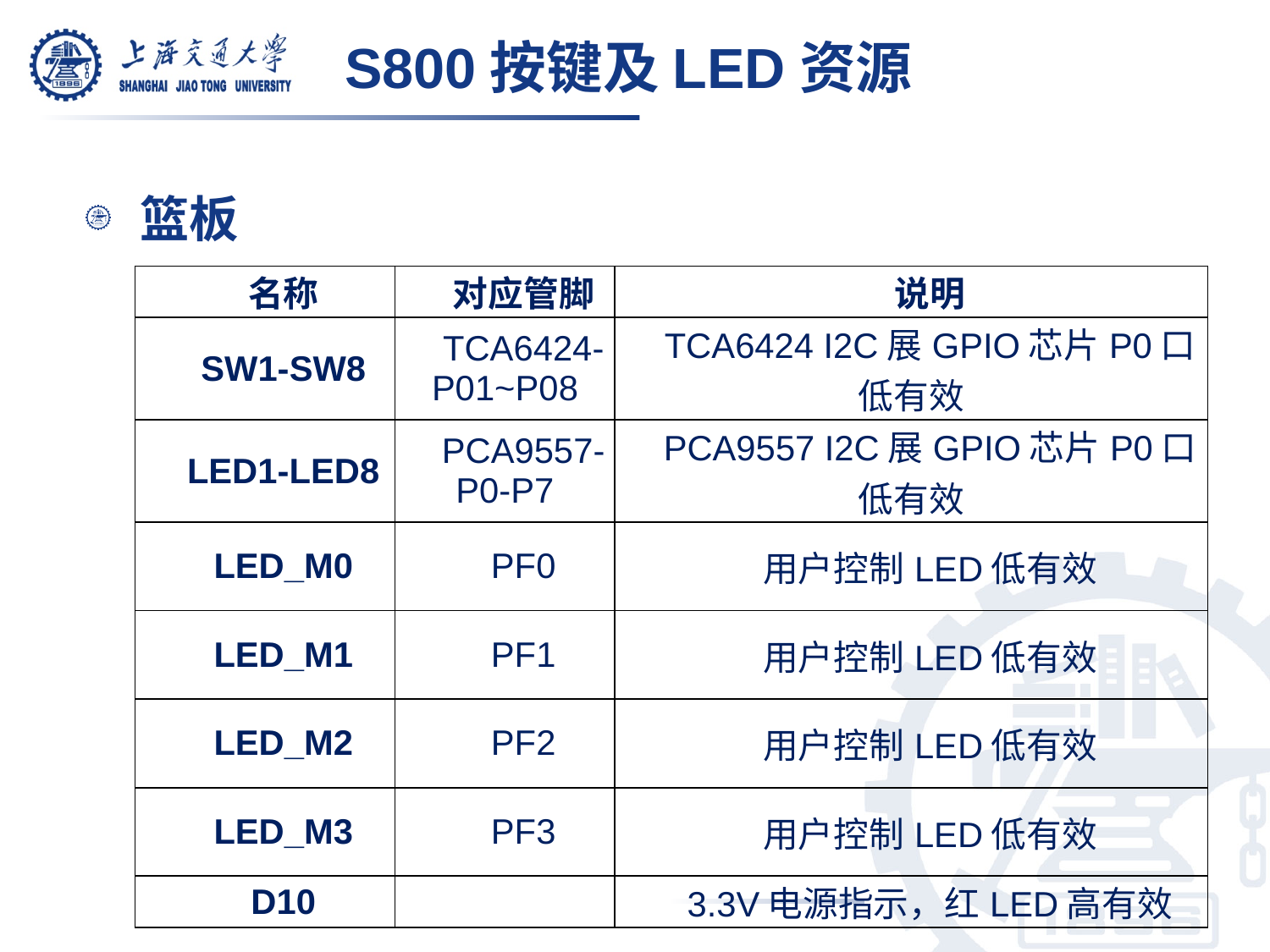

# S800按键及LED资源
篮板
| 名称 | 对应管脚 | 说明 |
| --- | --- | --- |
| SW1-SW8 | TCA6424-P01~P08 | TCA6424 I2C展GPIO芯片P0口低有效 |
| LED1-LED8 | PCA9557-P0-P7 | PCA9557 I2C展GPIO芯片P0口低有效 |
| LED\_M0 | PF0 | 用户控制LED低有效 |
| LED\_M1 | PF1 | 用户控制LED低有效 |
| LED\_M2 | PF2 | 用户控制LED低有效 |
| LED\_M3 | PF3 | 用户控制LED低有效 |
| D10 |  | 3.3V电源指示，红LED高有效 |